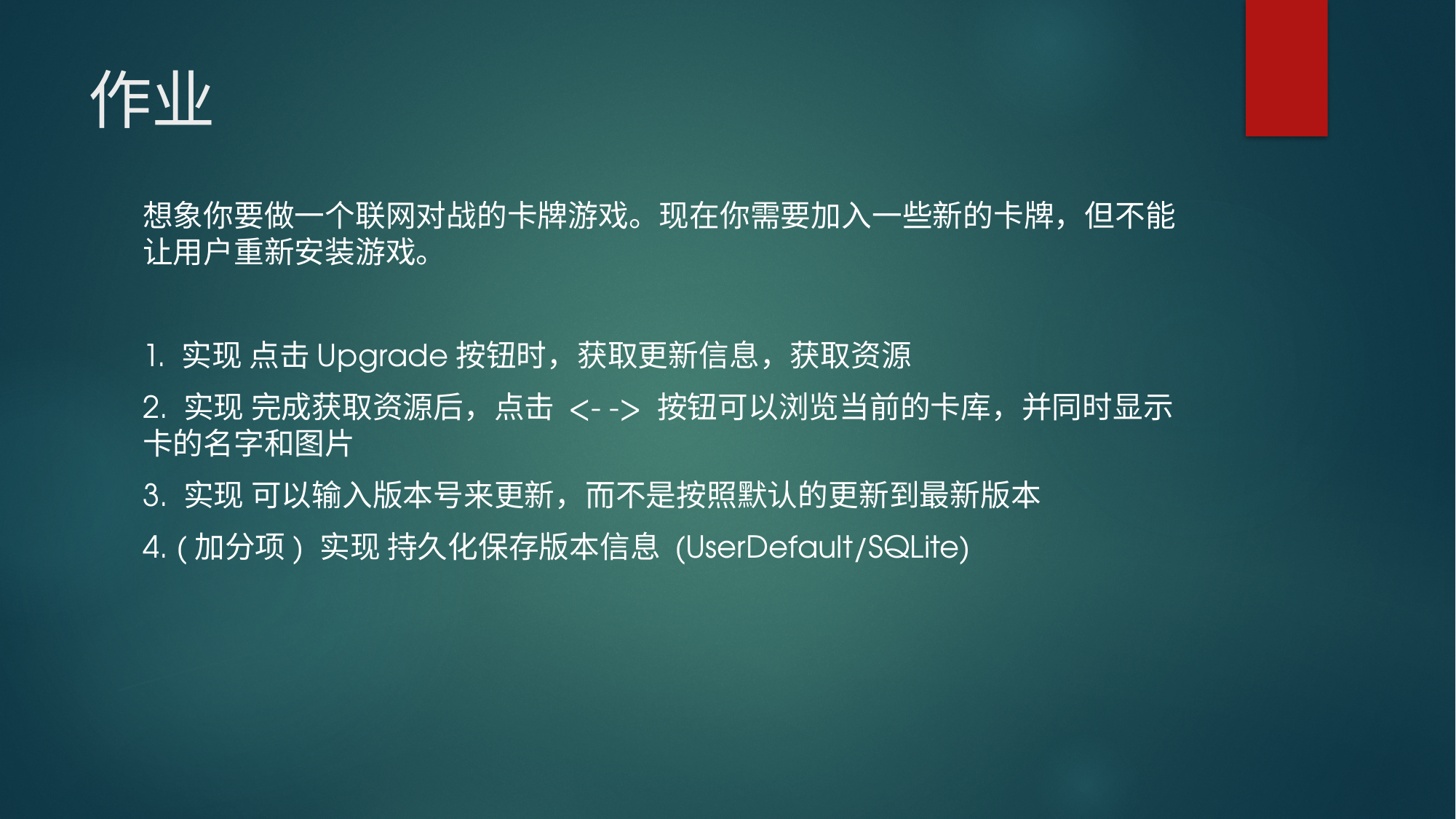

# 作业
想象你要做一个联网对战的卡牌游戏。现在你需要加入一些新的卡牌，但不能让用户重新安装游戏。

1. 实现 点击Upgrade按钮时，获取更新信息，获取资源
2. 实现 完成获取资源后，点击 <- -> 按钮可以浏览当前的卡库，并同时显示卡的名字和图片
3. 实现 可以输入版本号来更新，而不是按照默认的更新到最新版本
4. (加分项) 实现 持久化保存版本信息 (UserDefault/SQLite)